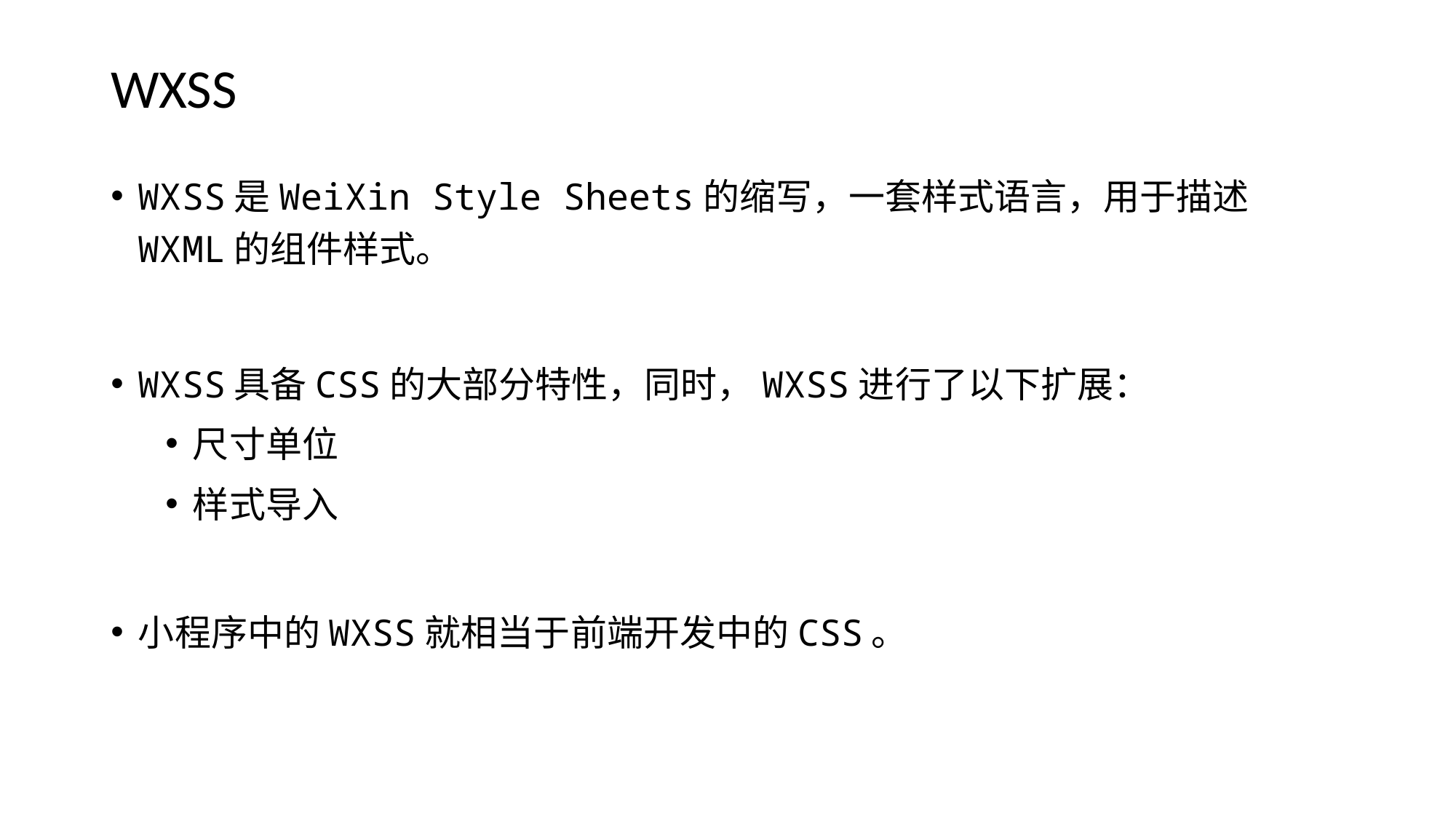

# WXSS
WXSS是WeiXin Style Sheets的缩写，一套样式语言，用于描述WXML的组件样式。

WXSS具备CSS的大部分特性，同时，WXSS进行了以下扩展：
尺寸单位
样式导入

小程序中的WXSS就相当于前端开发中的CSS。